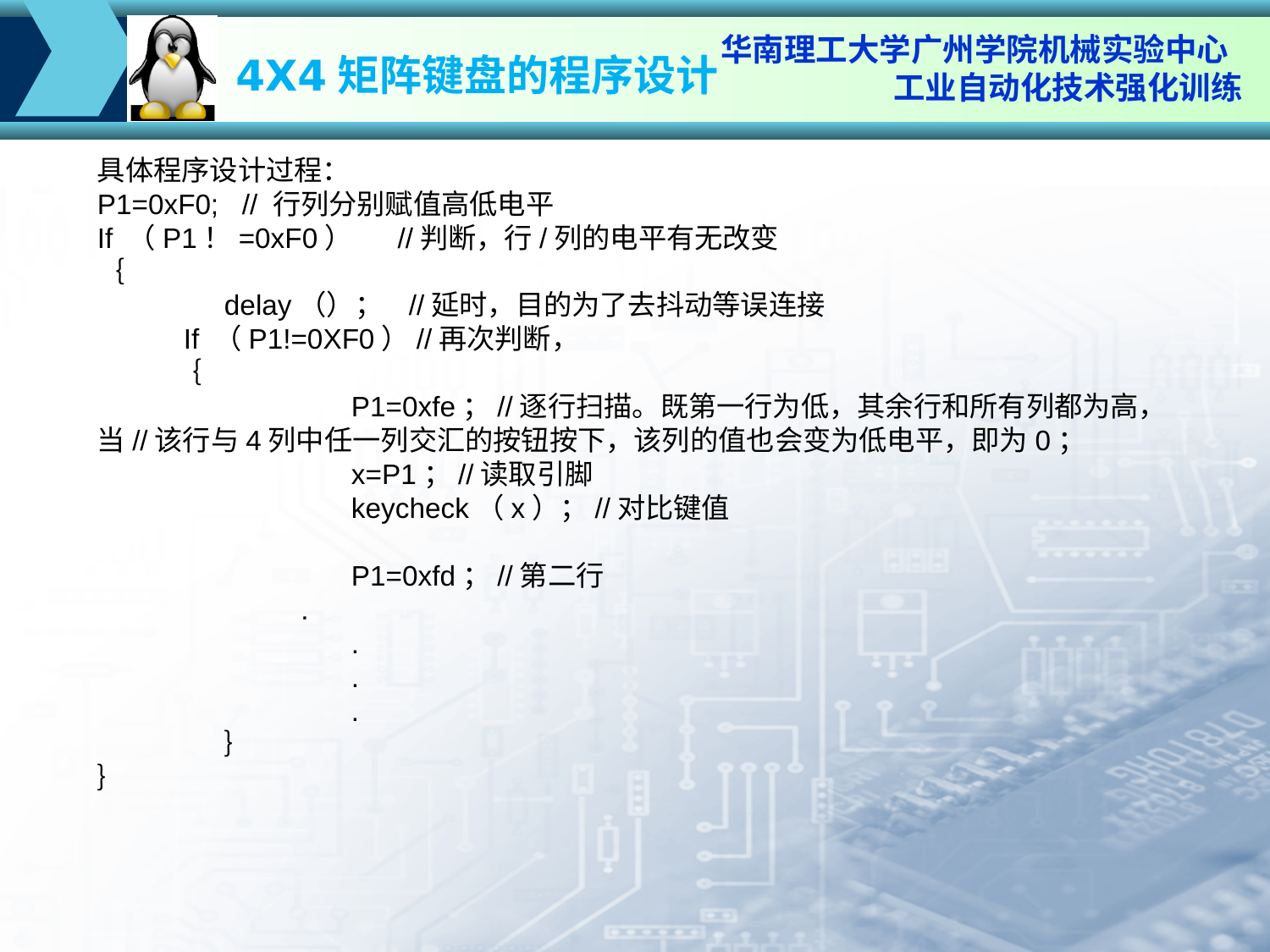

4X4矩阵键盘的程序设计
具体程序设计过程：
P1=0xF0;   // 行列分别赋值高低电平
If （P1！=0xF0）      //判断，行/列的电平有无改变
｛
	delay（）；   //延时，目的为了去抖动等误连接
           If （P1!=0XF0）//再次判断，
           ｛
		P1=0xfe；//逐行扫描。既第一行为低，其余行和所有列都为高，当//该行与4列中任一列交汇的按钮按下，该列的值也会变为低电平，即为0；
		x=P1；//读取引脚
		keycheck（x）；//对比键值

		P1=0xfd；//第二行
                          .
		.
		.
		.
	｝
｝